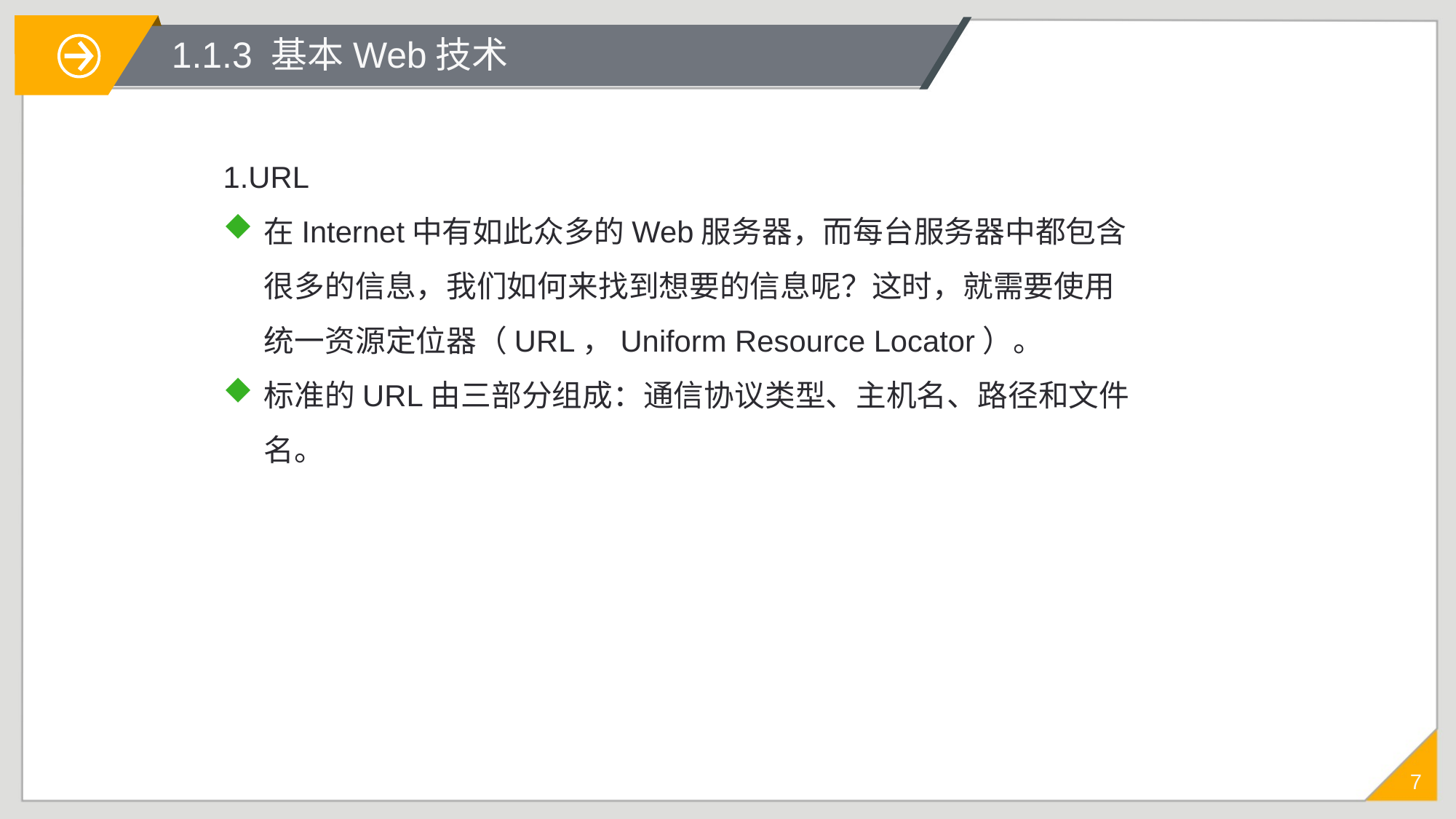

# 1.1.3 基本Web技术
1.URL
在Internet中有如此众多的Web服务器，而每台服务器中都包含很多的信息，我们如何来找到想要的信息呢？这时，就需要使用统一资源定位器（URL，Uniform Resource Locator）。
标准的URL由三部分组成：通信协议类型、主机名、路径和文件名。